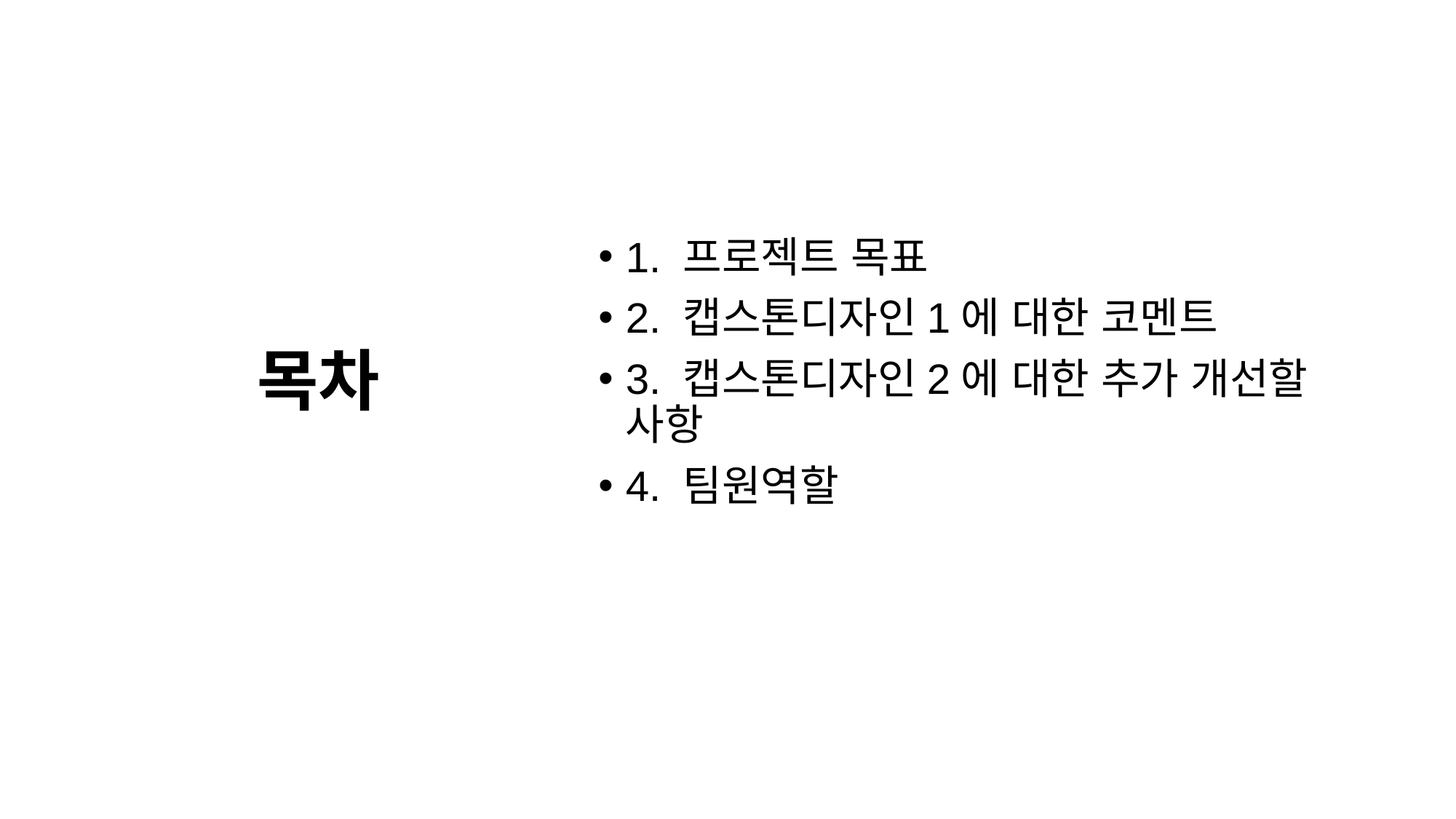

1. 프로젝트 목표
2. 캡스톤디자인1에 대한 코멘트
3. 캡스톤디자인2에 대한 추가 개선할 사항
4. 팀원역할
# 목차